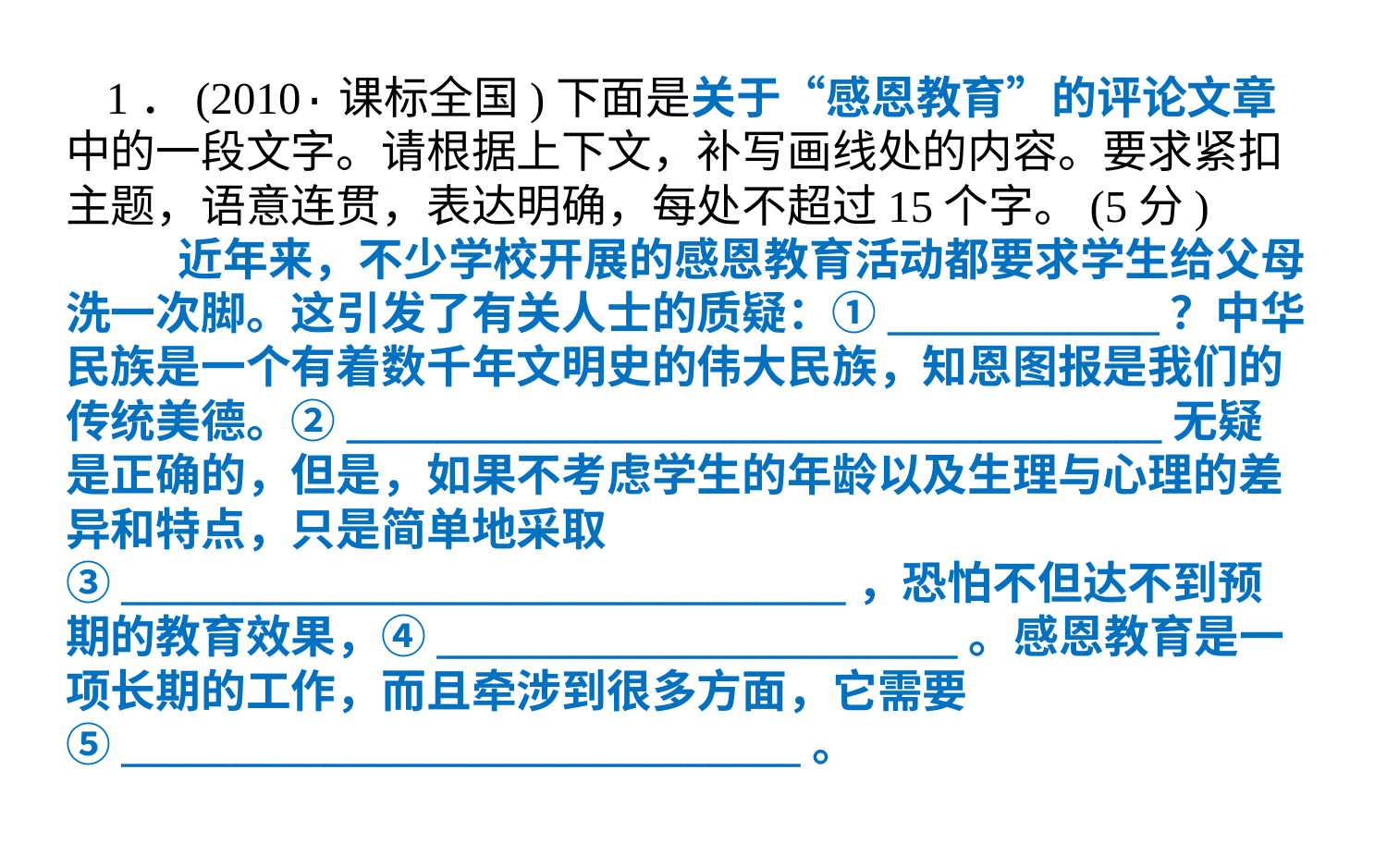

1．(2010·课标全国)下面是关于“感恩教育”的评论文章中的一段文字。请根据上下文，补写画线处的内容。要求紧扣主题，语意连贯，表达明确，每处不超过15个字。(5分)
      近年来，不少学校开展的感恩教育活动都要求学生给父母洗一次脚。这引发了有关人士的质疑：①____________？中华民族是一个有着数千年文明史的伟大民族，知恩图报是我们的传统美德。②____________________________________无疑是正确的，但是，如果不考虑学生的年龄以及生理与心理的差异和特点，只是简单地采取③________________________________，恐怕不但达不到预期的教育效果，④_______________________。感恩教育是一项长期的工作，而且牵涉到很多方面，它需要⑤______________________________。